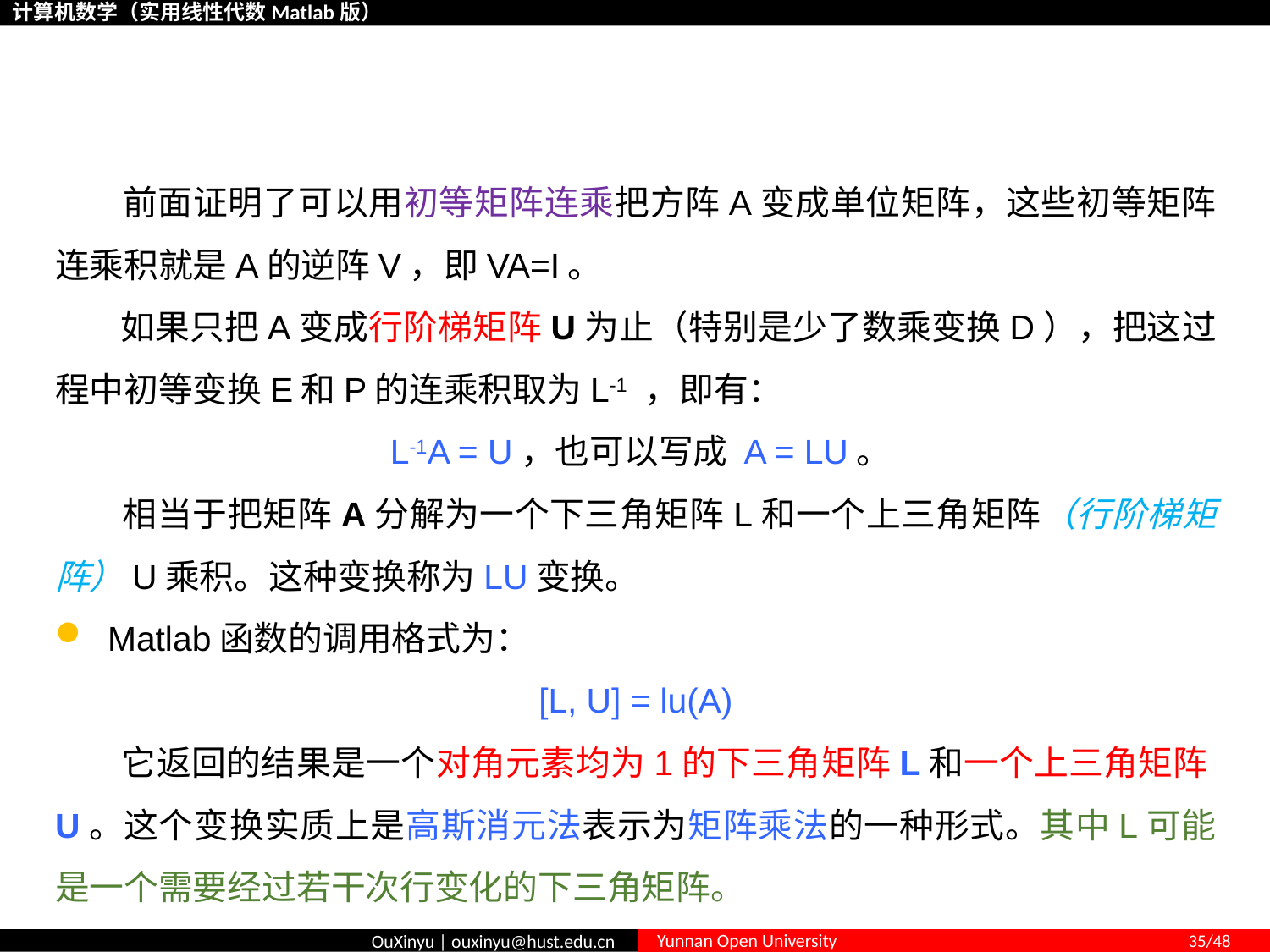

# 2.5   行阶梯变换的等价 - LU分解
       前面证明了可以用初等矩阵连乘把方阵A变成单位矩阵，这些初等矩阵连乘积就是A的逆阵V，即VA=I。
       如果只把A变成行阶梯矩阵U为止（特别是少了数乘变换D），把这过程中初等变换E和P的连乘积取为L-1 ，即有：
 L-1A = U，也可以写成 A = LU。
       相当于把矩阵A分解为一个下三角矩阵L和一个上三角矩阵（行阶梯矩阵）U乘积。这种变换称为LU变换。
Matlab函数的调用格式为：
[L, U] = lu(A)
       它返回的结果是一个对角元素均为1的下三角矩阵L和一个上三角矩阵U。这个变换实质上是高斯消元法表示为矩阵乘法的一种形式。其中L可能是一个需要经过若干次行变化的下三角矩阵。